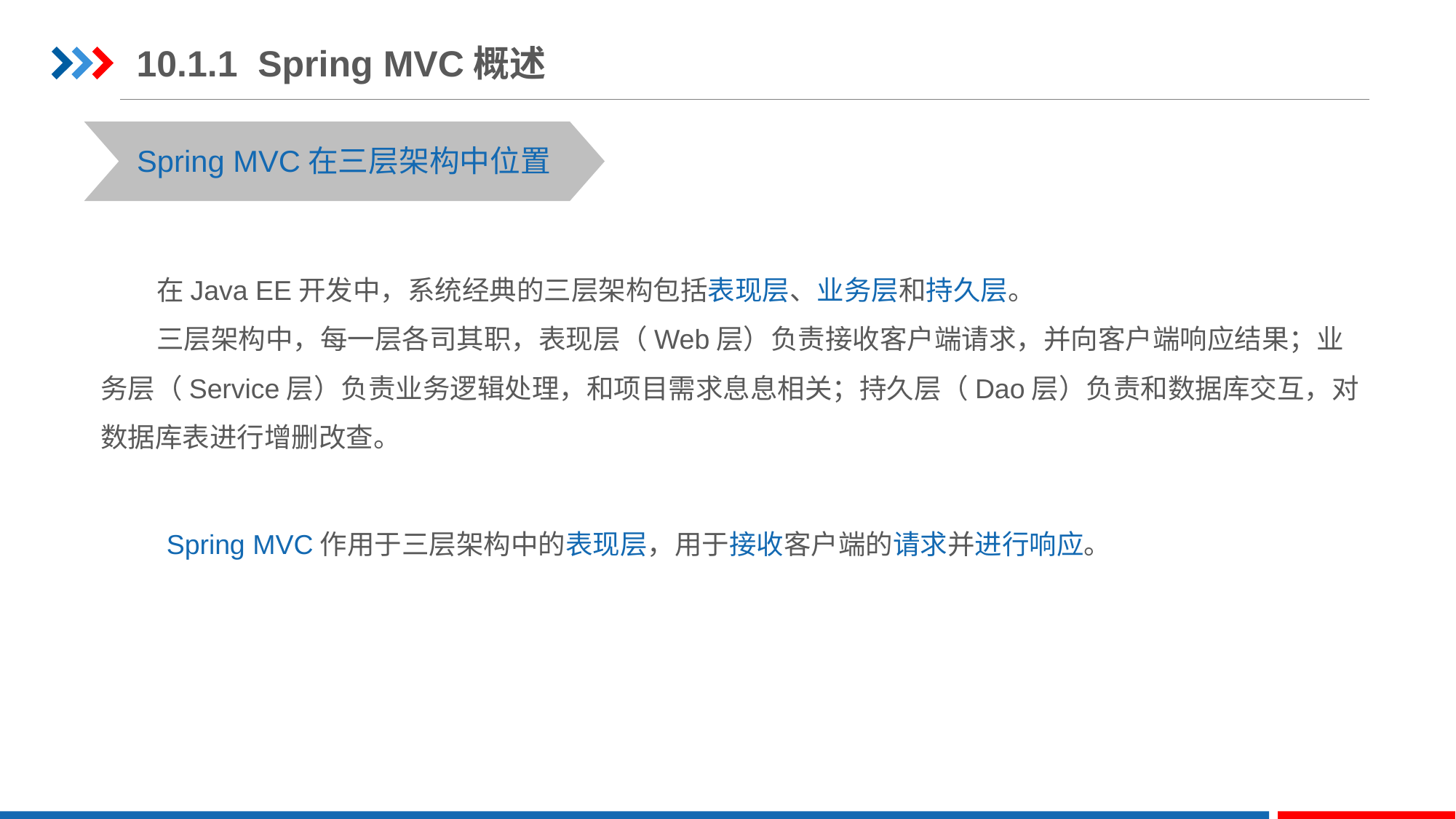

10.1.1  Spring MVC概述

Spring MVC在三层架构中位置
        在Java EE开发中，系统经典的三层架构包括表现层、业务层和持久层。
        三层架构中，每一层各司其职，表现层（Web层）负责接收客户端请求，并向客户端响应结果；业务层（Service层）负责业务逻辑处理，和项目需求息息相关；持久层（Dao层）负责和数据库交互，对数据库表进行增删改查。
        Spring MVC作用于三层架构中的表现层，用于接收客户端的请求并进行响应。